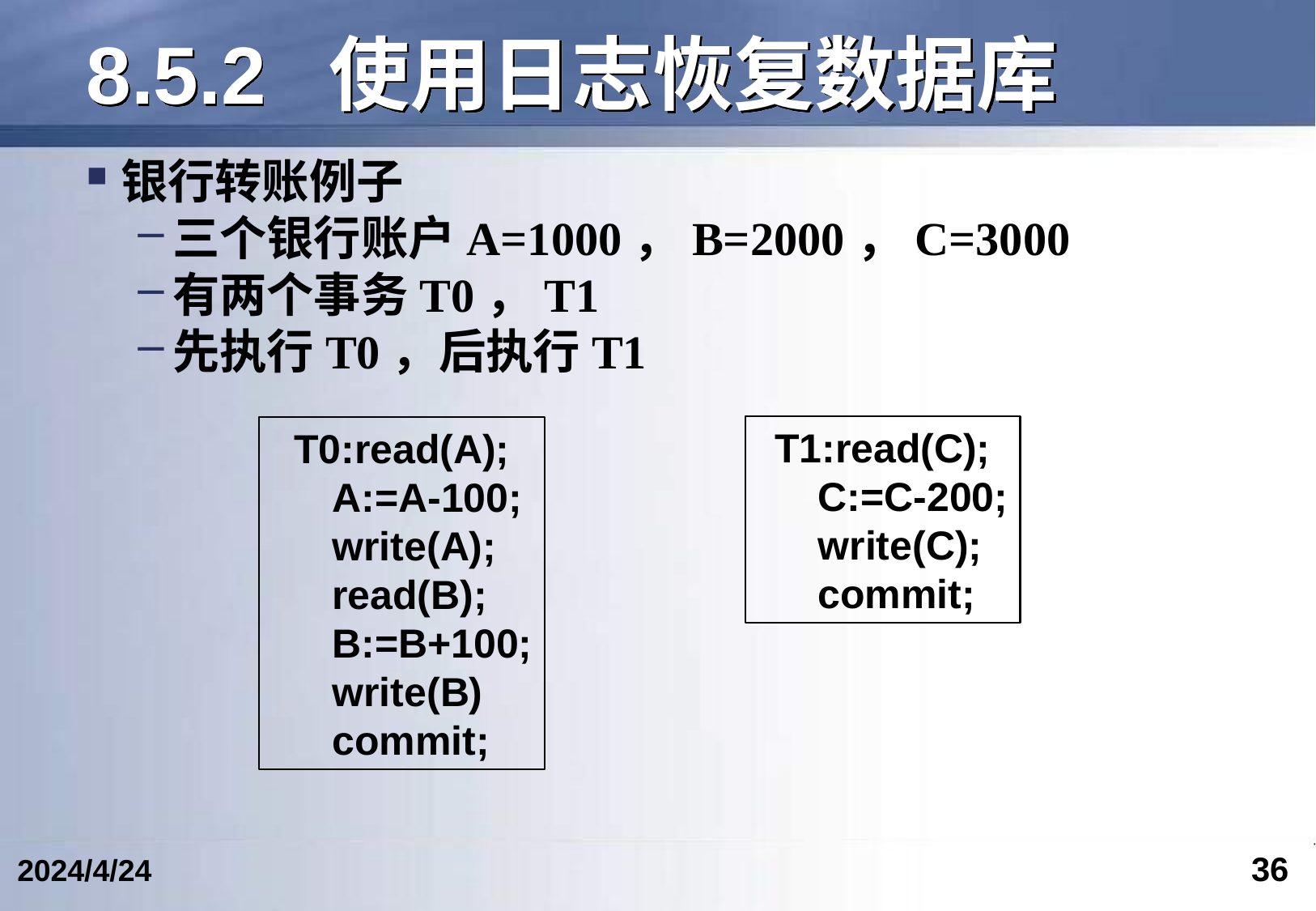

# 8.5.2	使用日志恢复数据库
银行转账例子
三个银行账户A=1000，B=2000，C=3000
有两个事务T0，T1
先执行T0，后执行T1
T0:read(A);
A:=A-100;
write(A);
read(B);
B:=B+100;
write(B)
commit;
T1:read(C);
C:=C-200;
write(C);
commit;
36
2024/4/24